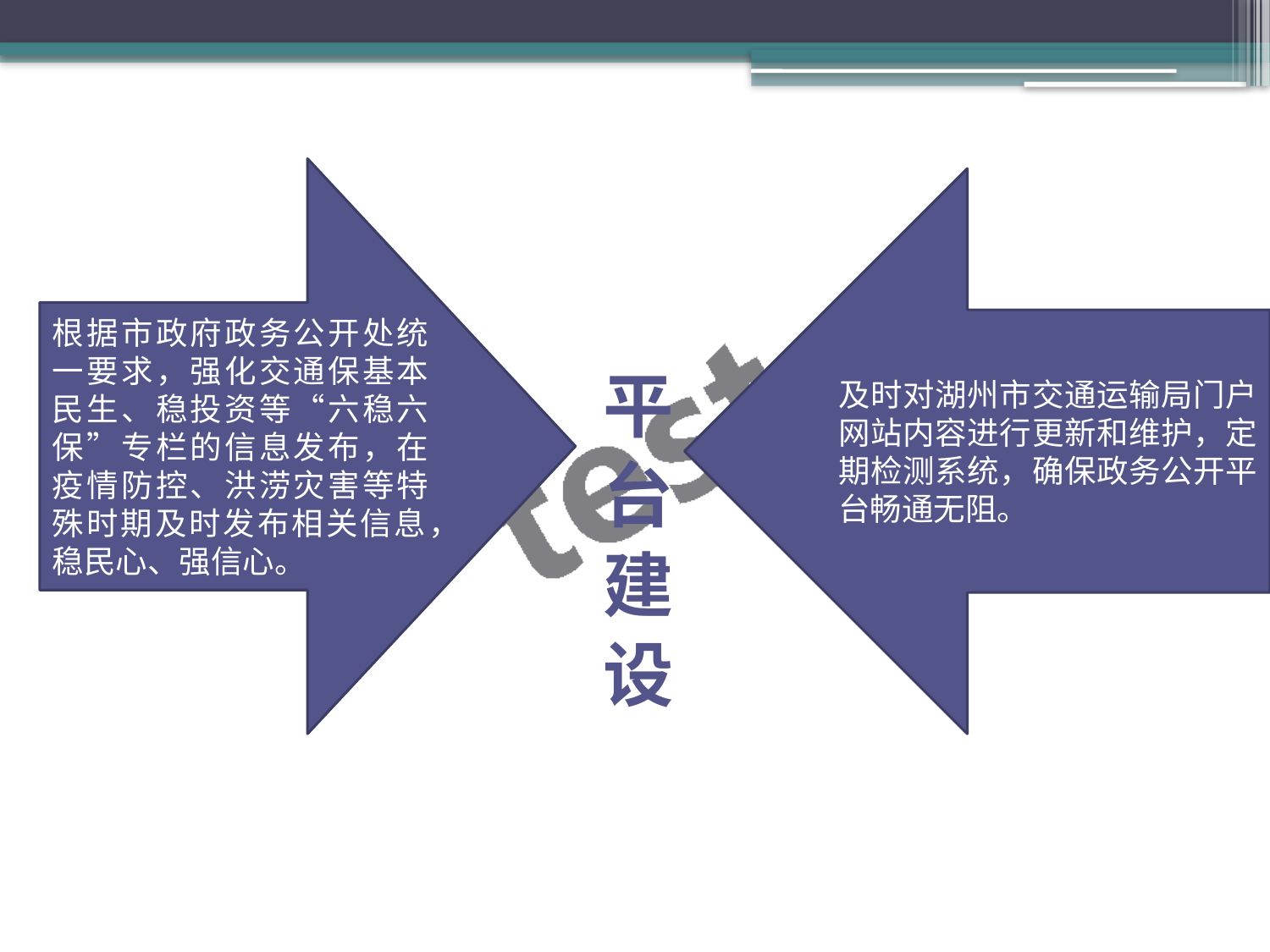

平
台
建
设

根据市政府政务公开处统一要求，强化交通保基本民生、稳投资等“六稳六保”专栏的信息发布，在疫情防控、洪涝灾害等特殊时期及时发布相关信息，稳民心、强信心。
及时对湖州市交通运输局门户网站内容进行更新和维护，定期检测系统，确保政务公开平台畅通无阻。